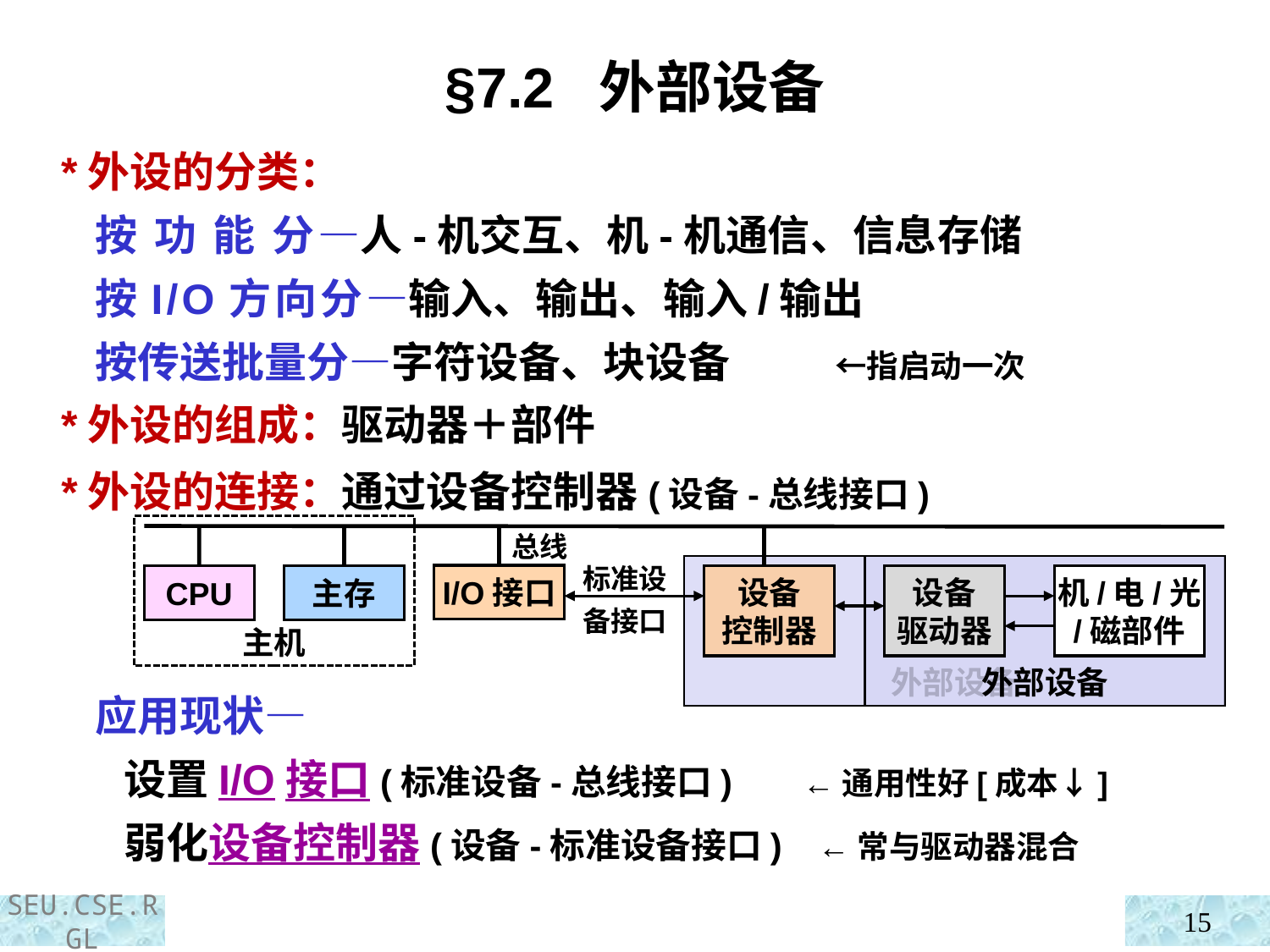

§7.2  外部设备
  *外设的分类：
     按 功 能 分—人-机交互、机-机通信、信息存储
     按I/O方向分—输入、输出、输入/输出
     按传送批量分—字符设备、块设备           ←指启动一次
  *外设的组成：驱动器＋部件
  *外设的连接：通过设备控制器(设备-总线接口)

主机
CPU
主存
设备
控制器
总线
标准设备接口

外部设备
I/O接口

外部设备
设备
驱动器
机/电/光
/磁部件
     应用现状—
        设置I/O接口(标准设备-总线接口)       ←通用性好[成本↓]
        弱化设备控制器(设备-标准设备接口)   ←常与驱动器混合
15